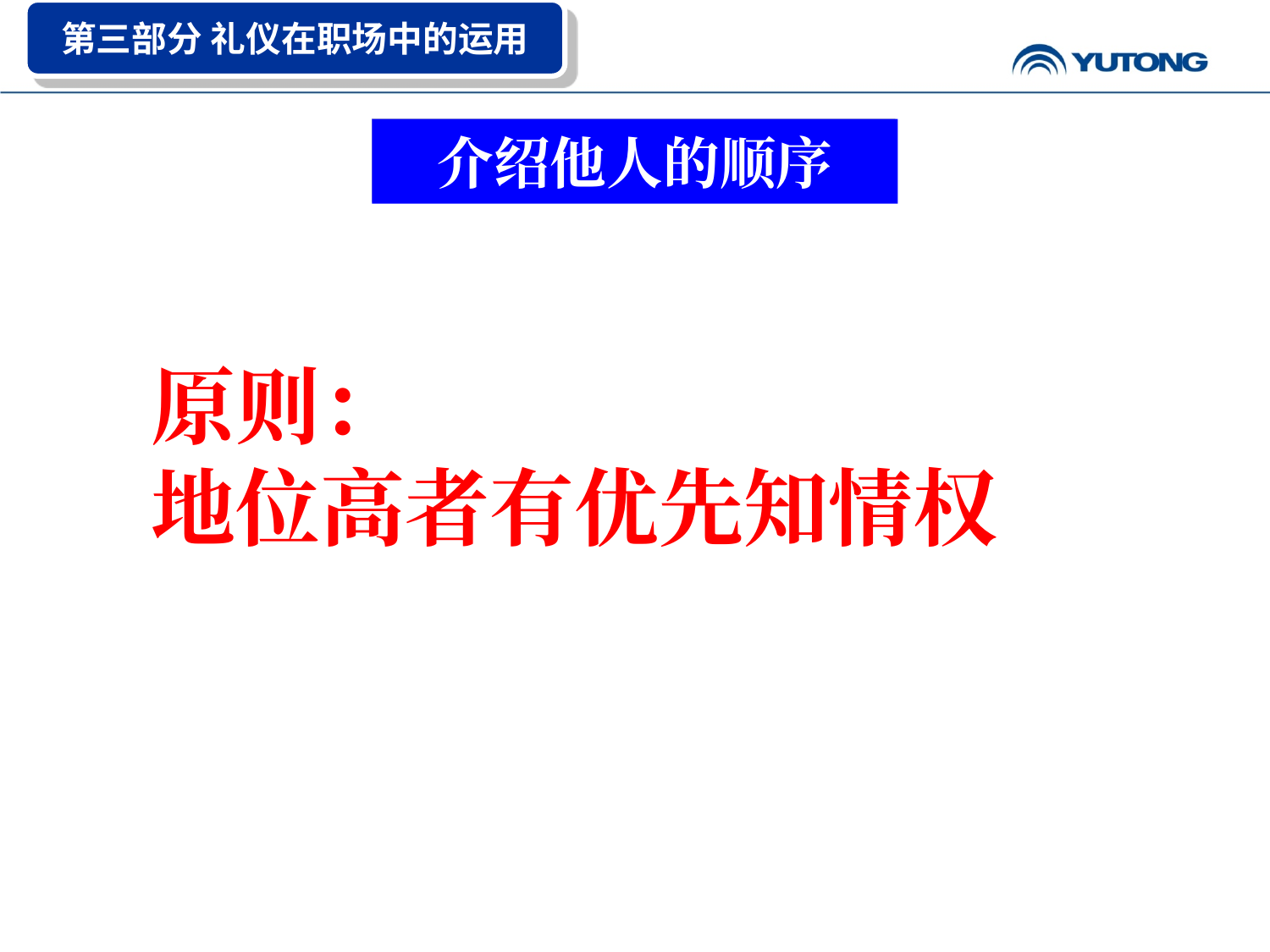

第三部分 礼仪在职场中的运用
介绍他人的顺序
原则：
地位高者有优先知情权